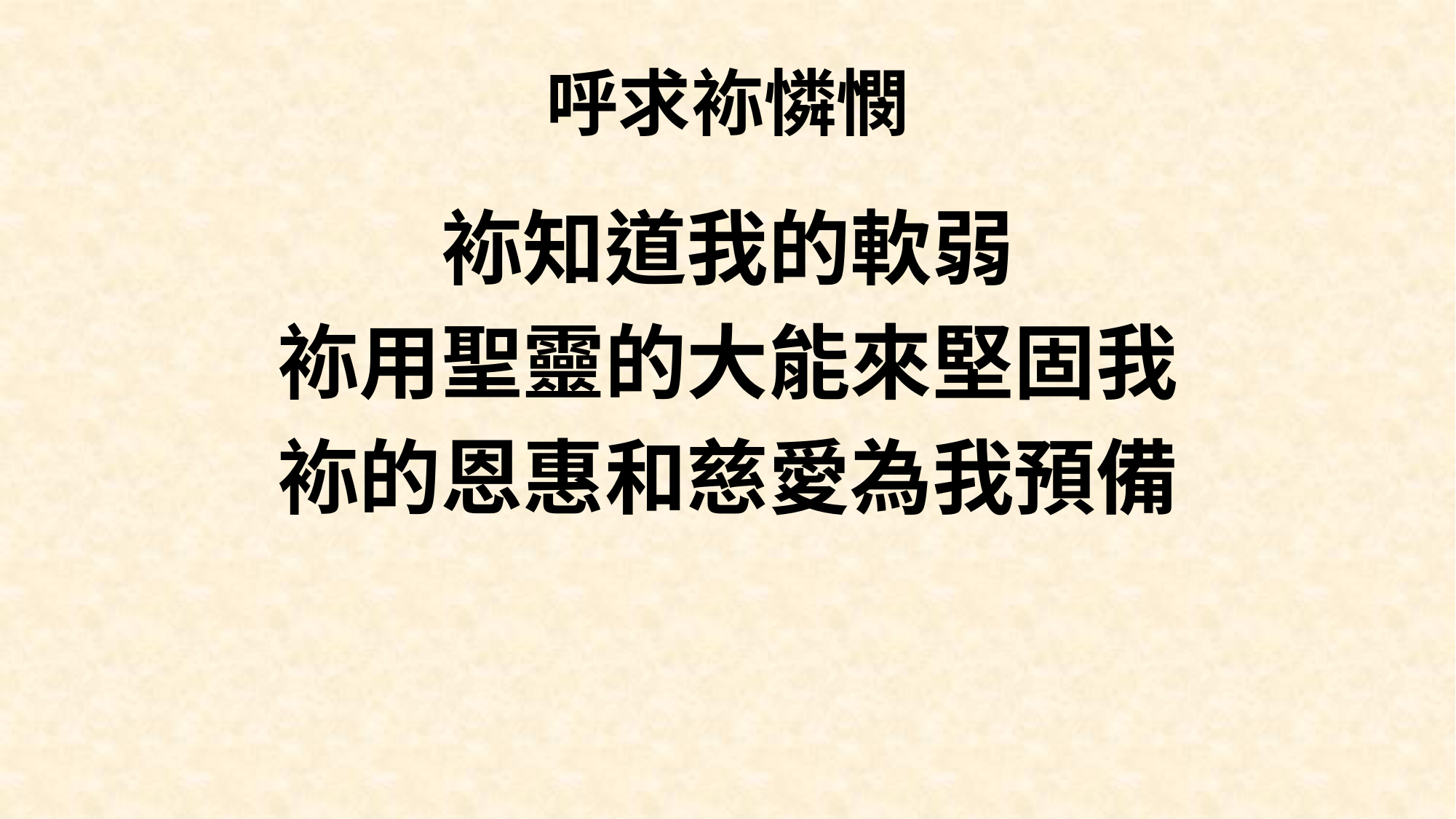

# 呼求袮憐憫
袮知道我的軟弱
袮用聖靈的大能來堅固我
袮的恩惠和慈愛為我預備